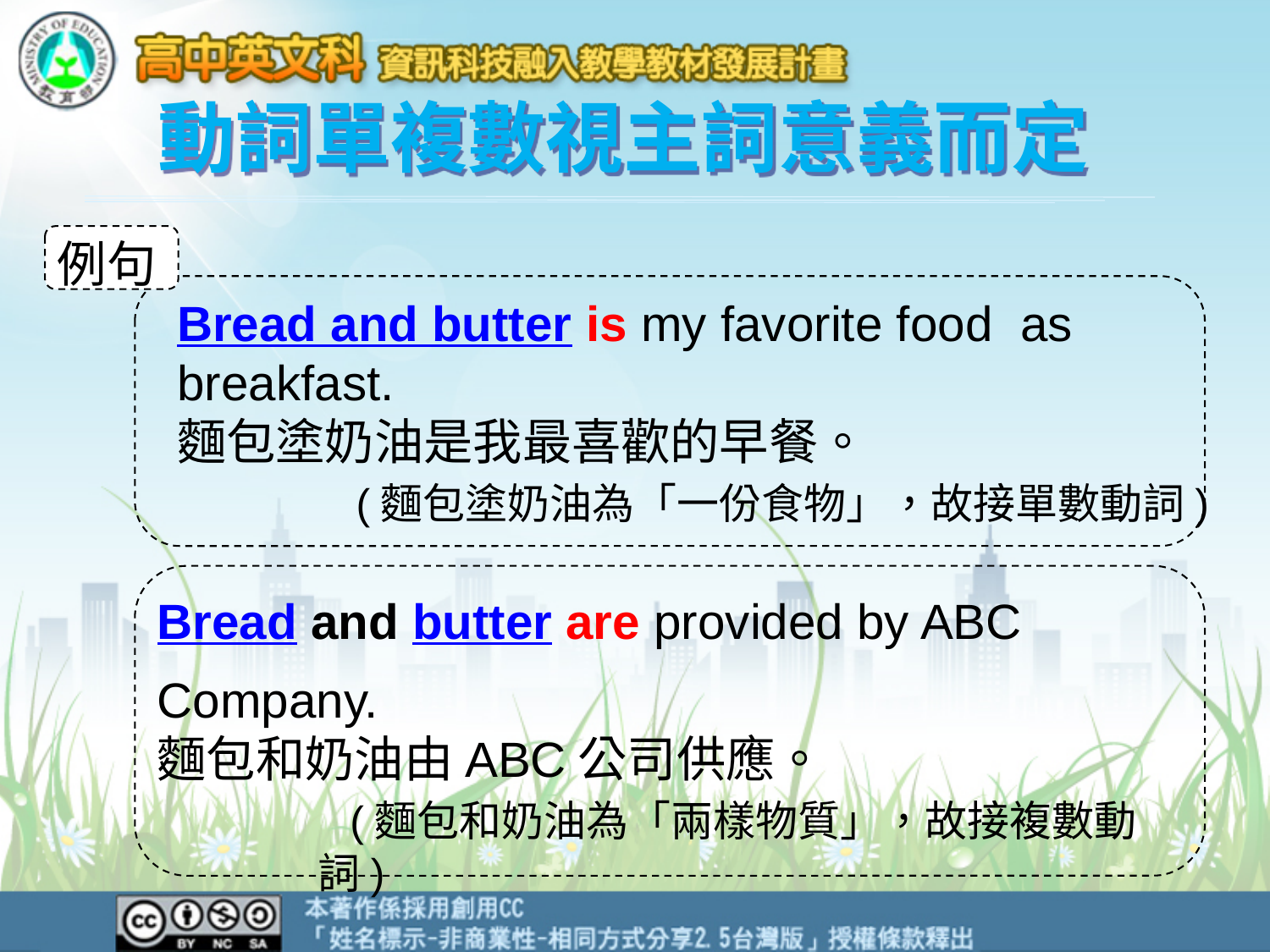

動詞單複數視主詞意義而定

例句

Bread and butter is my favorite food  as
breakfast.
麵包塗奶油是我最喜歡的早餐。
             (麵包塗奶油為「一份食物」，故接單數動詞)

Bread and butter are provided by ABC
Company.
麵包和奶油由ABC公司供應。
              (麵包和奶油為「兩樣物質」，故接複數動詞)